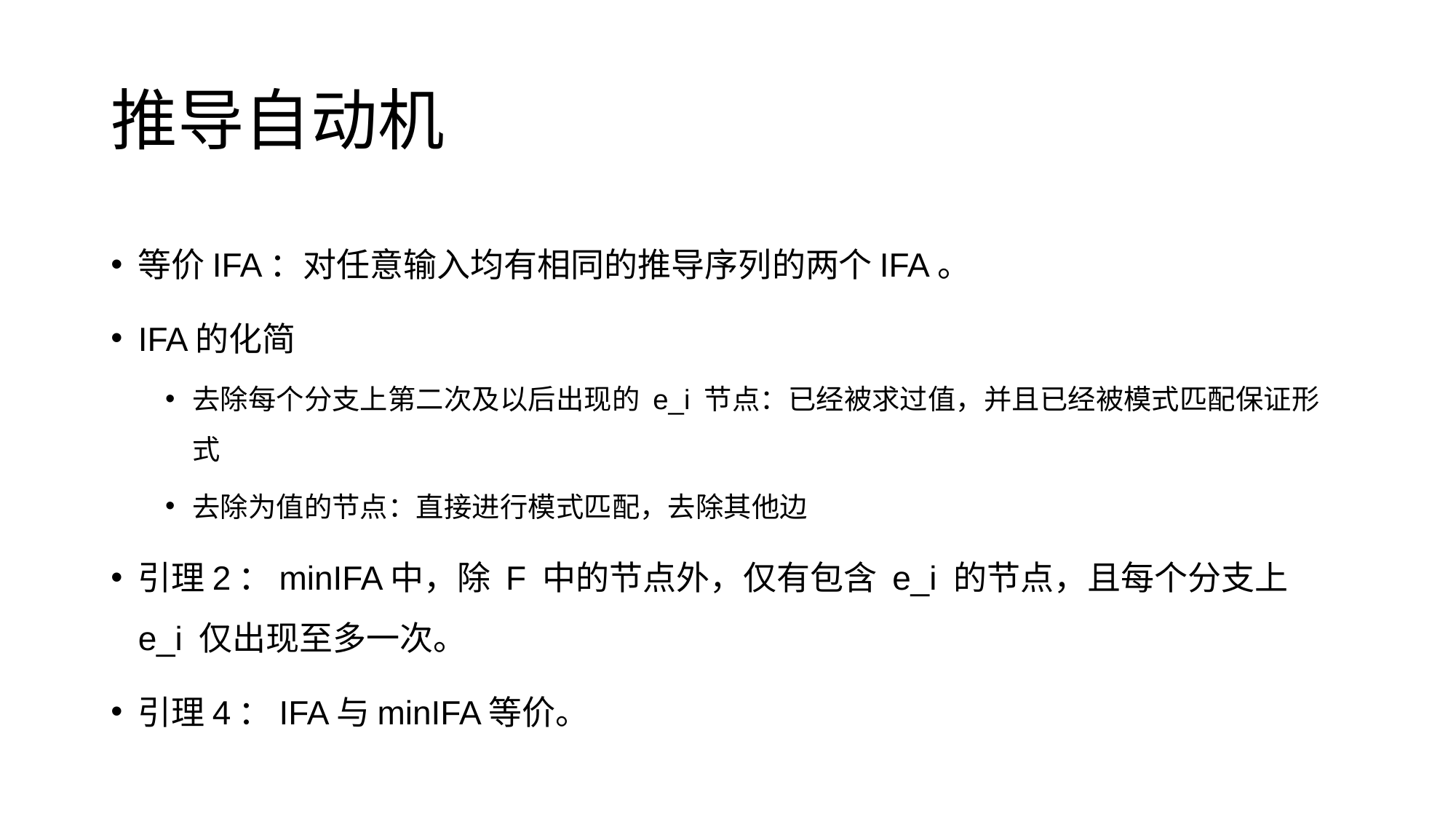

# 推导自动机
等价IFA：对任意输入均有相同的推导序列的两个IFA。
IFA的化简
去除每个分支上第二次及以后出现的 e_i 节点：已经被求过值，并且已经被模式匹配保证形式
去除为值的节点：直接进行模式匹配，去除其他边
引理2：minIFA中，除 F 中的节点外，仅有包含 e_i 的节点，且每个分支上 e_i 仅出现至多一次。
引理4：IFA与minIFA等价。